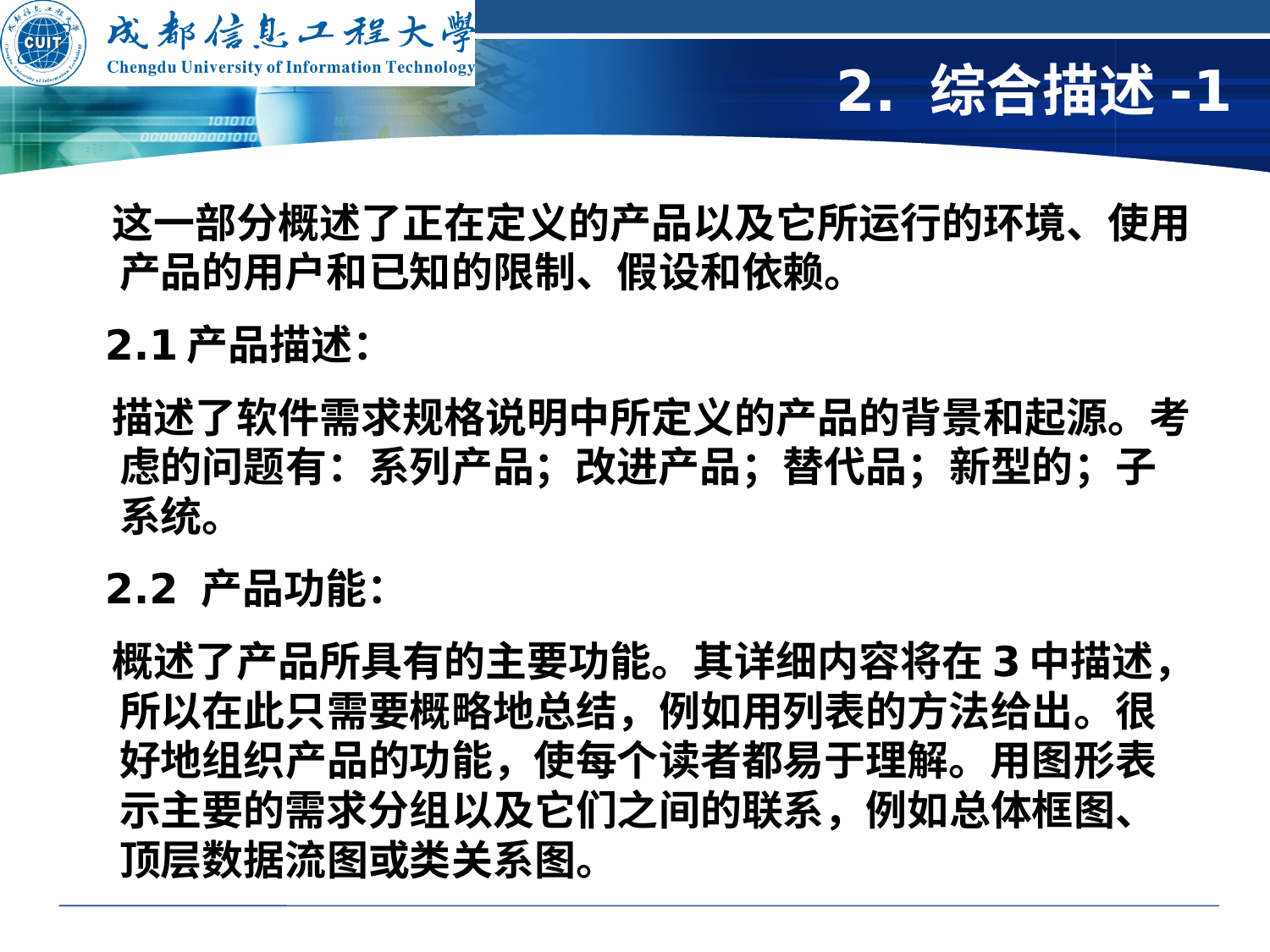

# 2. 综合描述-1
   这一部分概述了正在定义的产品以及它所运行的环境、使用产品的用户和已知的限制、假设和依赖。
  2.1产品描述：
   描述了软件需求规格说明中所定义的产品的背景和起源。考虑的问题有：系列产品；改进产品；替代品；新型的；子系统。
  2.2 产品功能：
   概述了产品所具有的主要功能。其详细内容将在3中描述，所以在此只需要概略地总结，例如用列表的方法给出。很好地组织产品的功能，使每个读者都易于理解。用图形表示主要的需求分组以及它们之间的联系，例如总体框图、顶层数据流图或类关系图。